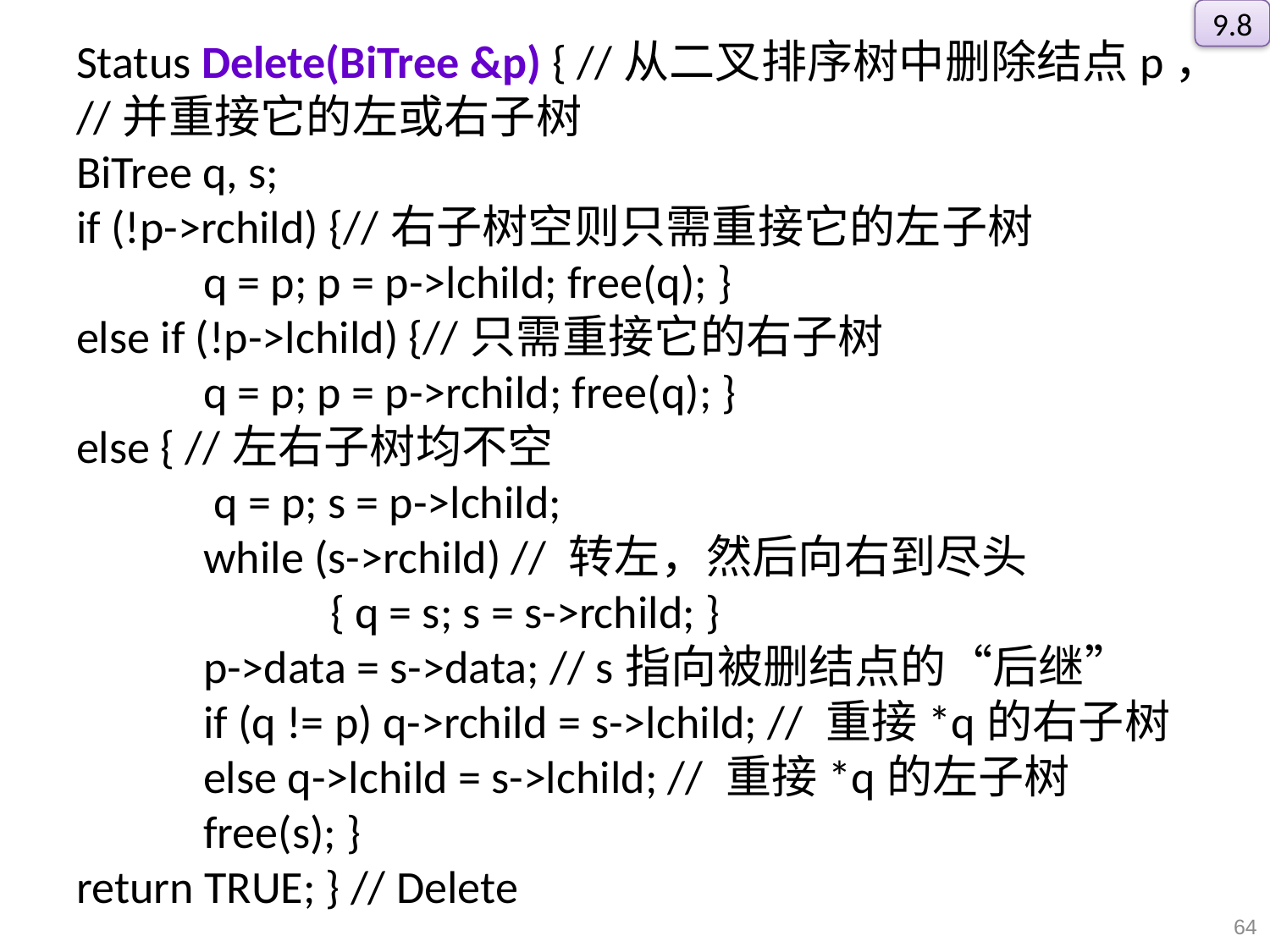

9.8
Status Delete(BiTree &p) { //从二叉排序树中删除结点p，
//并重接它的左或右子树
BiTree q, s;
if (!p->rchild) {//右子树空则只需重接它的左子树
	q = p; p = p->lchild; free(q); }
else if (!p->lchild) {//只需重接它的右子树
	q = p; p = p->rchild; free(q); }
else { //左右子树均不空
	 q = p; s = p->lchild;
	while (s->rchild) // 转左，然后向右到尽头
		{ q = s; s = s->rchild; }
	p->data = s->data; // s指向被删结点的“后继”
	if (q != p) q->rchild = s->lchild; // 重接*q的右子树
	else q->lchild = s->lchild; // 重接*q的左子树
 	free(s); }
return TRUE; } // Delete
64